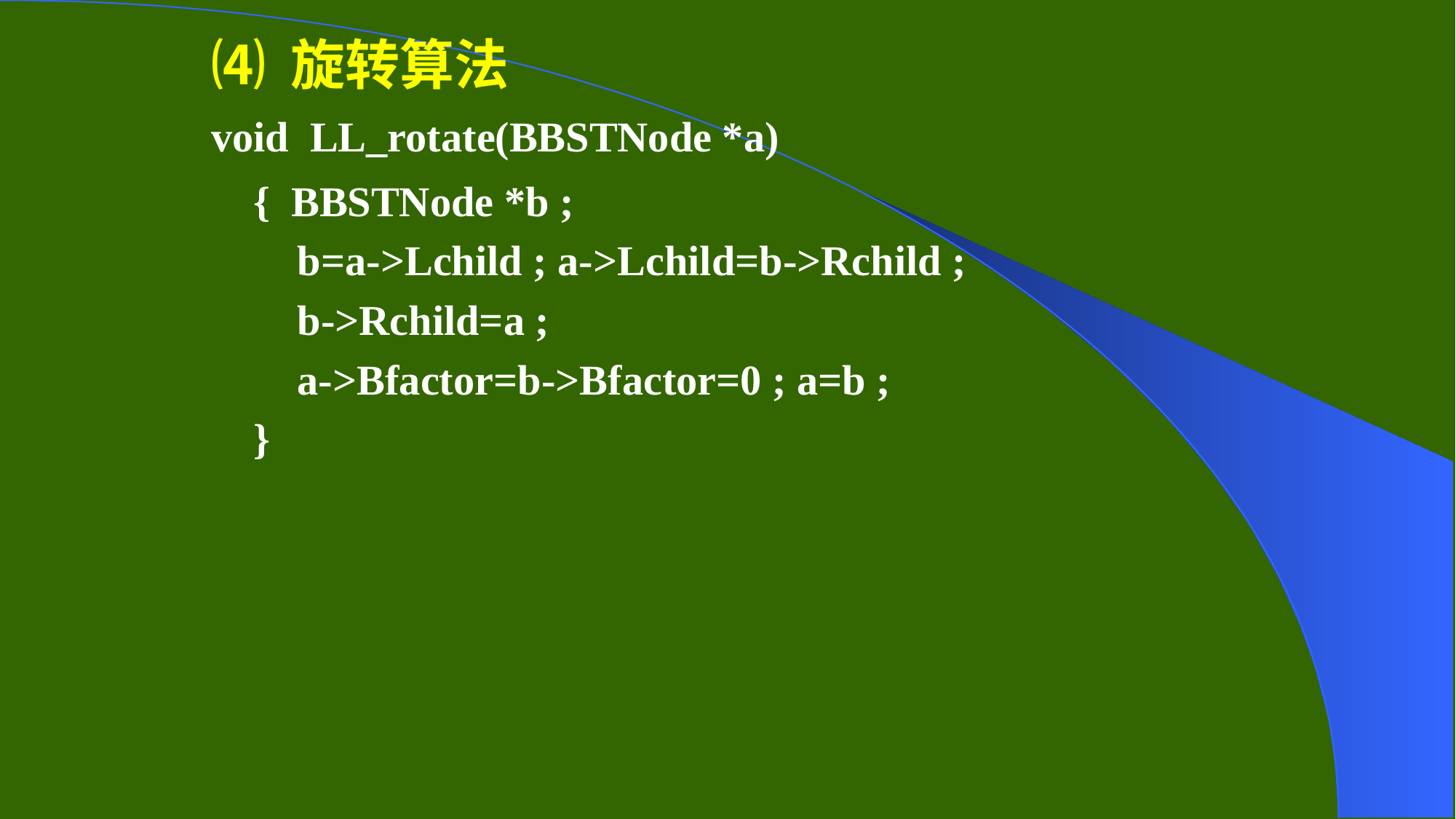

⑷ 旋转算法
void  LL_rotate(BBSTNode *a)
{  BBSTNode *b ;
b=a->Lchild ; a->Lchild=b->Rchild ;
b->Rchild=a ;
a->Bfactor=b->Bfactor=0 ; a=b ;
}